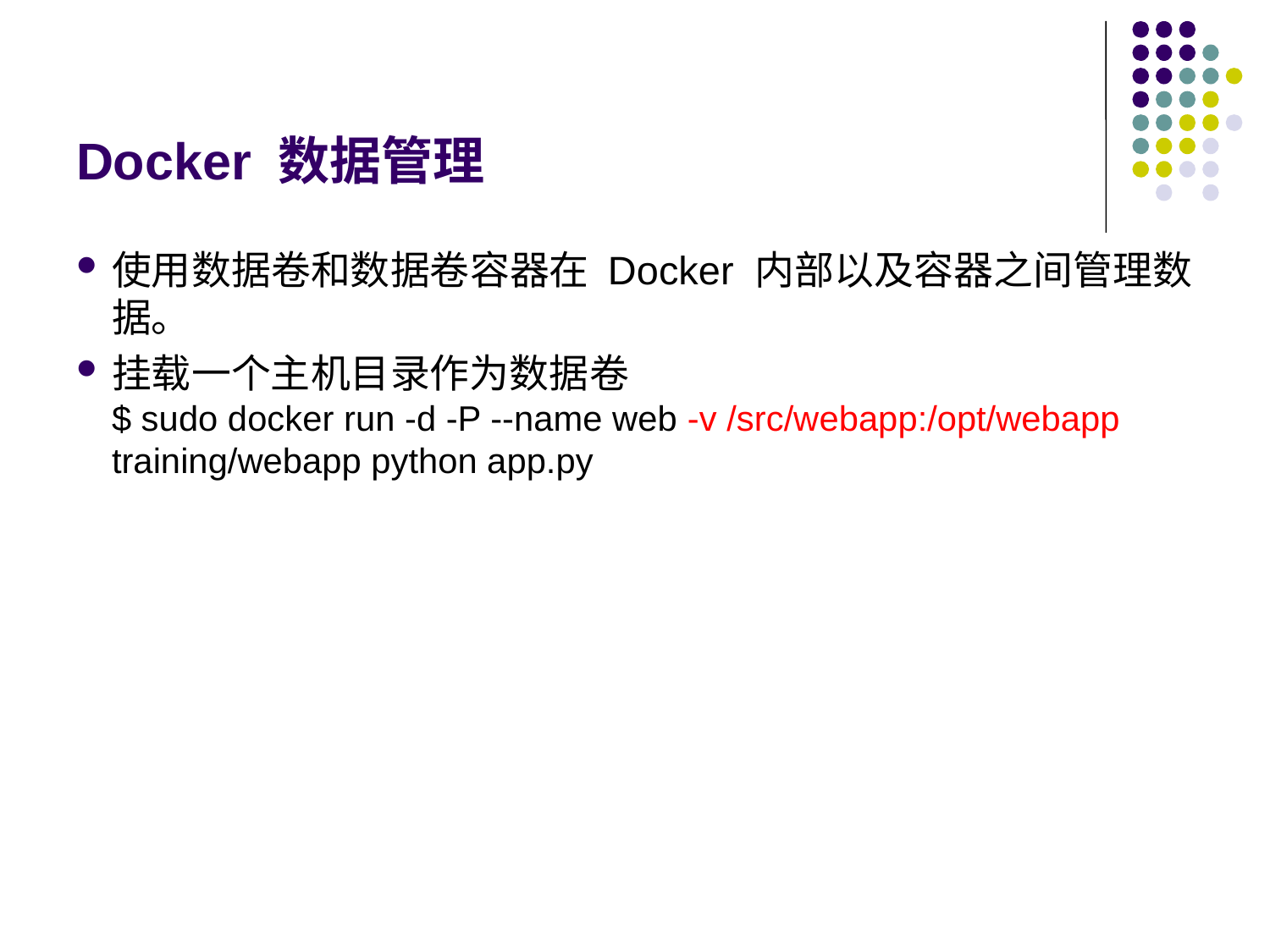

# Docker 数据管理
使用数据卷和数据卷容器在 Docker 内部以及容器之间管理数据。
挂载一个主机目录作为数据卷
$ sudo docker run -d -P --name web -v /src/webapp:/opt/webapp training/webapp python app.py